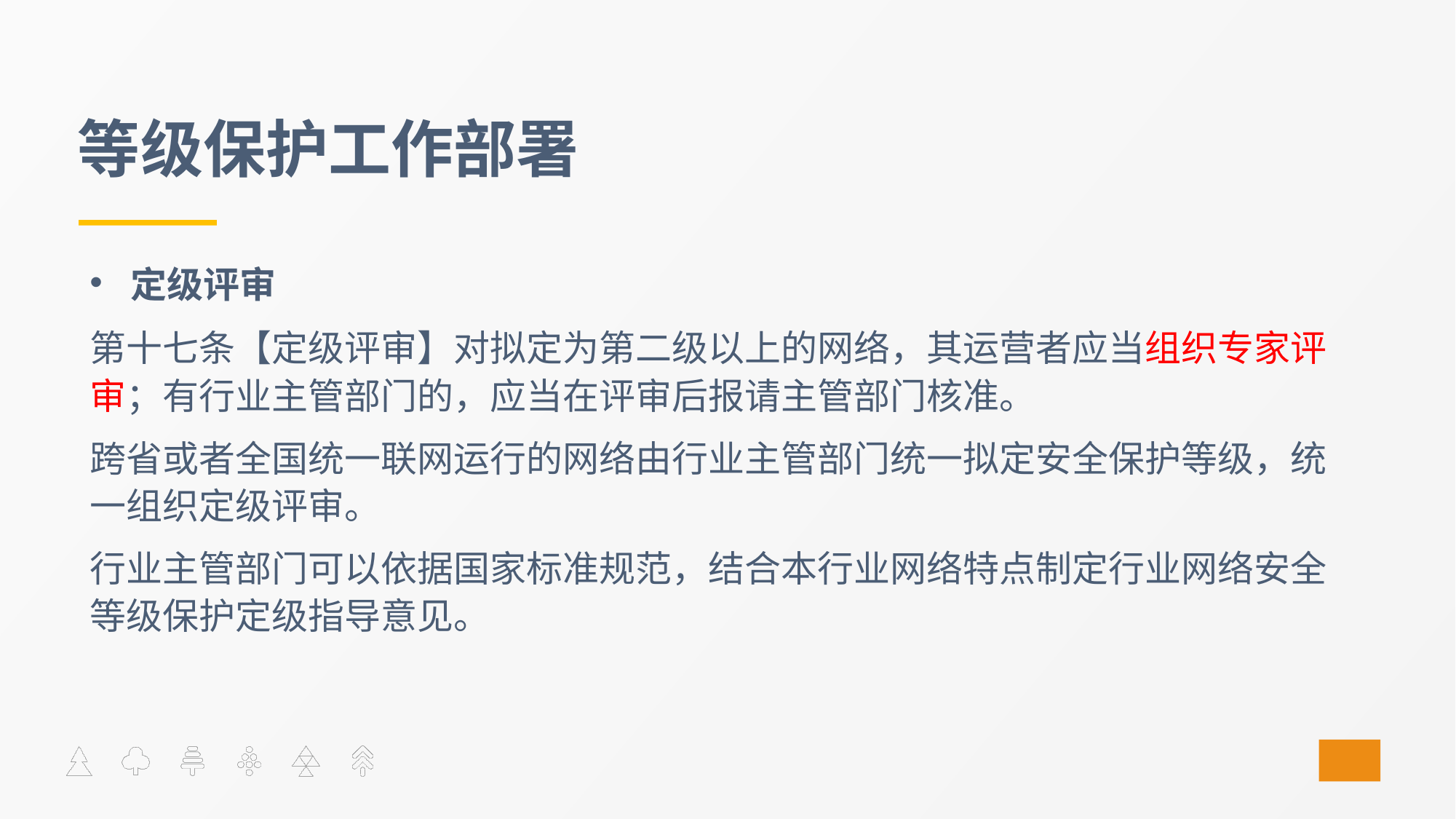

# 等级保护工作部署

定级评审
第十七条【定级评审】对拟定为第二级以上的网络，其运营者应当组织专家评审；有行业主管部门的，应当在评审后报请主管部门核准。
跨省或者全国统一联网运行的网络由行业主管部门统一拟定安全保护等级，统一组织定级评审。
行业主管部门可以依据国家标准规范，结合本行业网络特点制定行业网络安全等级保护定级指导意见。
22